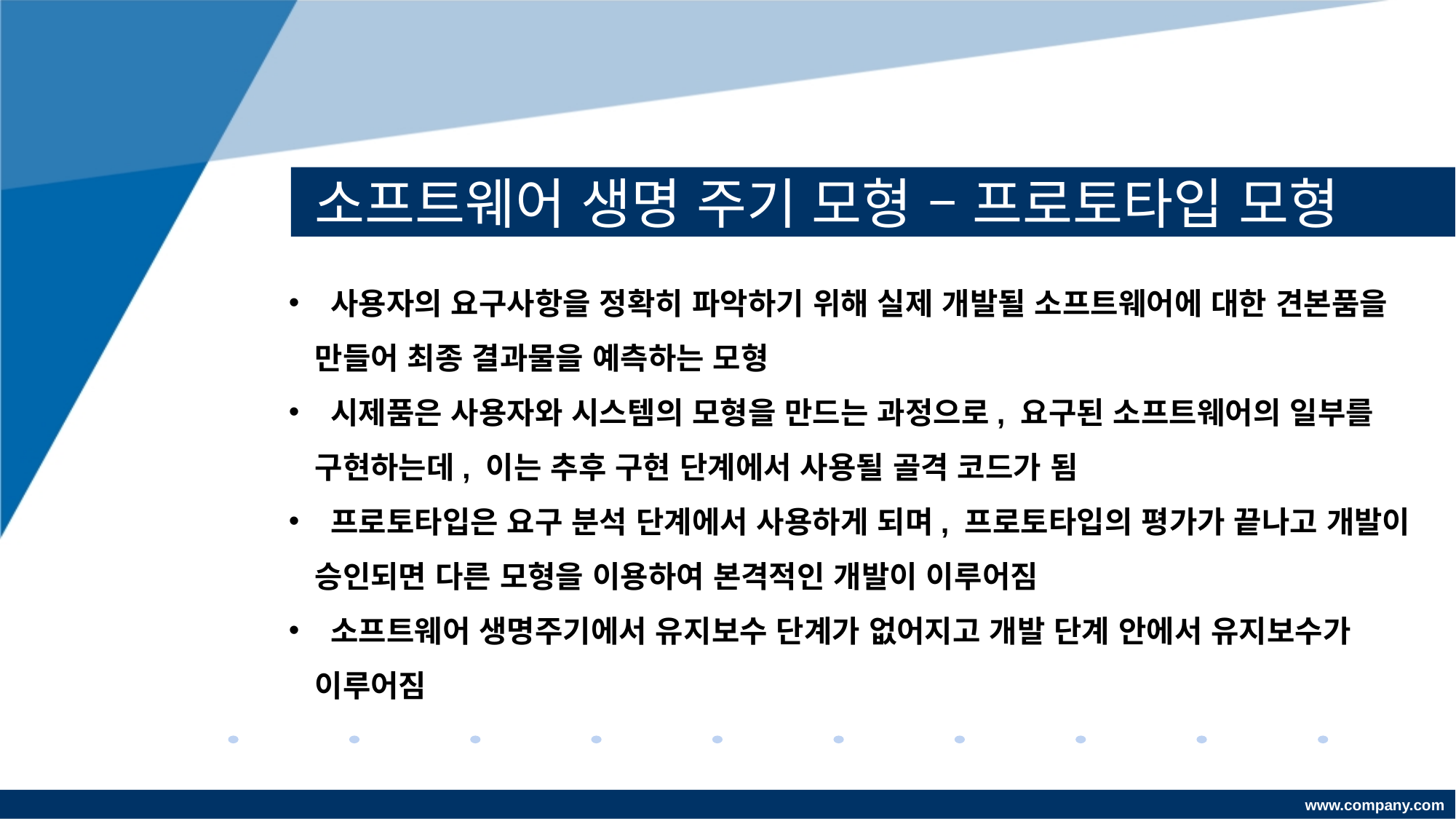

# 소프트웨어 생명 주기 모형 – 프로토타입 모형
 사용자의 요구사항을 정확히 파악하기 위해 실제 개발될 소프트웨어에 대한 견본품을      만들어 최종 결과물을 예측하는 모형
 시제품은 사용자와 시스템의 모형을 만드는 과정으로, 요구된 소프트웨어의 일부를 구현하는데, 이는 추후 구현 단계에서 사용될 골격 코드가 됨
 프로토타입은 요구 분석 단계에서 사용하게 되며, 프로토타입의 평가가 끝나고 개발이 승인되면 다른 모형을 이용하여 본격적인 개발이 이루어짐
 소프트웨어 생명주기에서 유지보수 단계가 없어지고 개발 단계 안에서 유지보수가 이루어짐